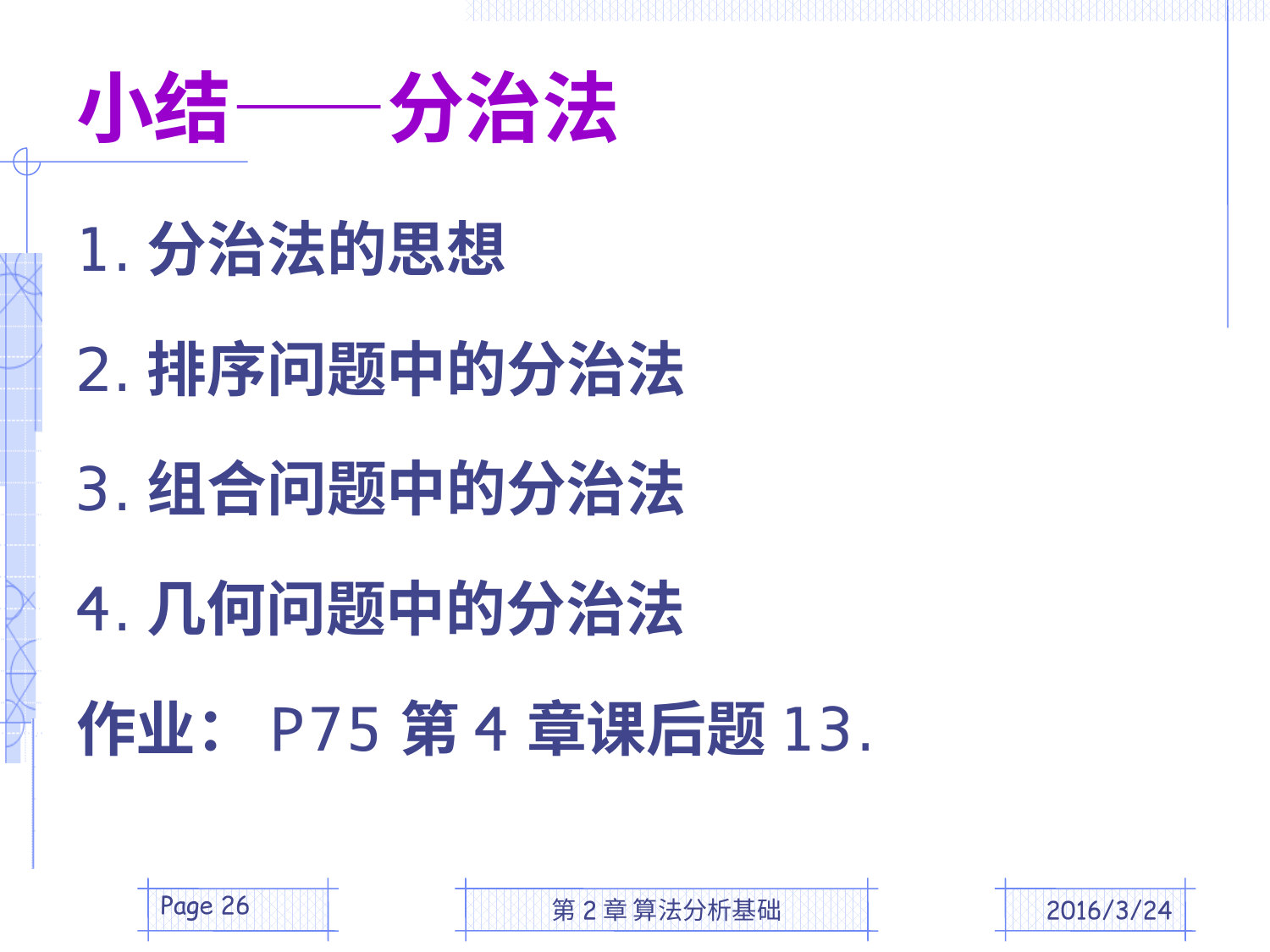

# 小结——分治法
1.分治法的思想
2.排序问题中的分治法
3.组合问题中的分治法
4.几何问题中的分治法
作业：P75第4章课后题13.
Page 26
第2章 算法分析基础
2016/3/24